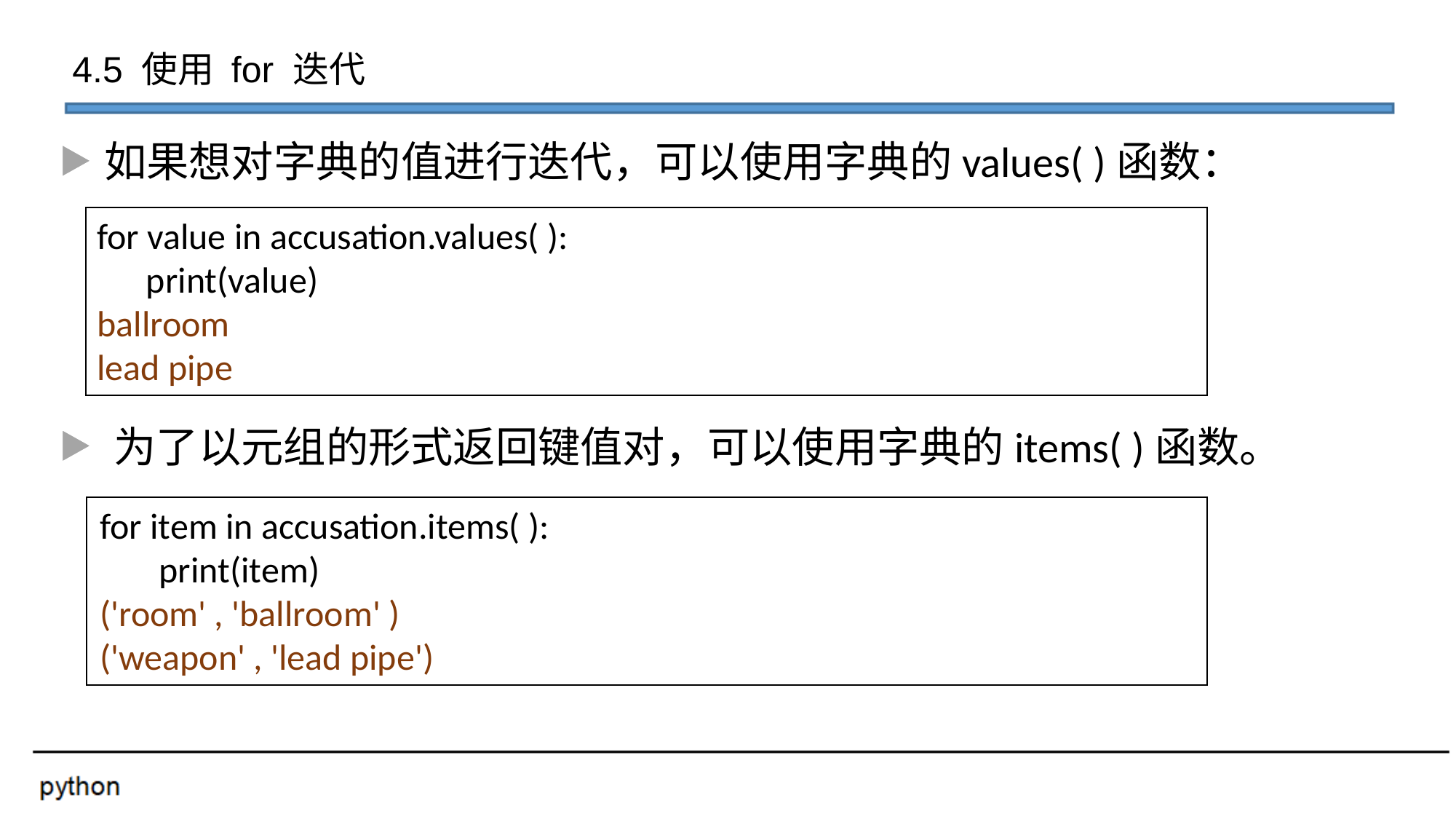

4.5 使用 for 迭代
如果想对字典的值进行迭代，可以使用字典的values( )函数：

for value in accusation.values( ):
      print(value)
ballroom
lead pipe
为了以元组的形式返回键值对，可以使用字典的items( )函数。

for item in accusation.items( ):
      print(item)
('room' , 'ballroom' )
('weapon' , 'lead pipe')
21